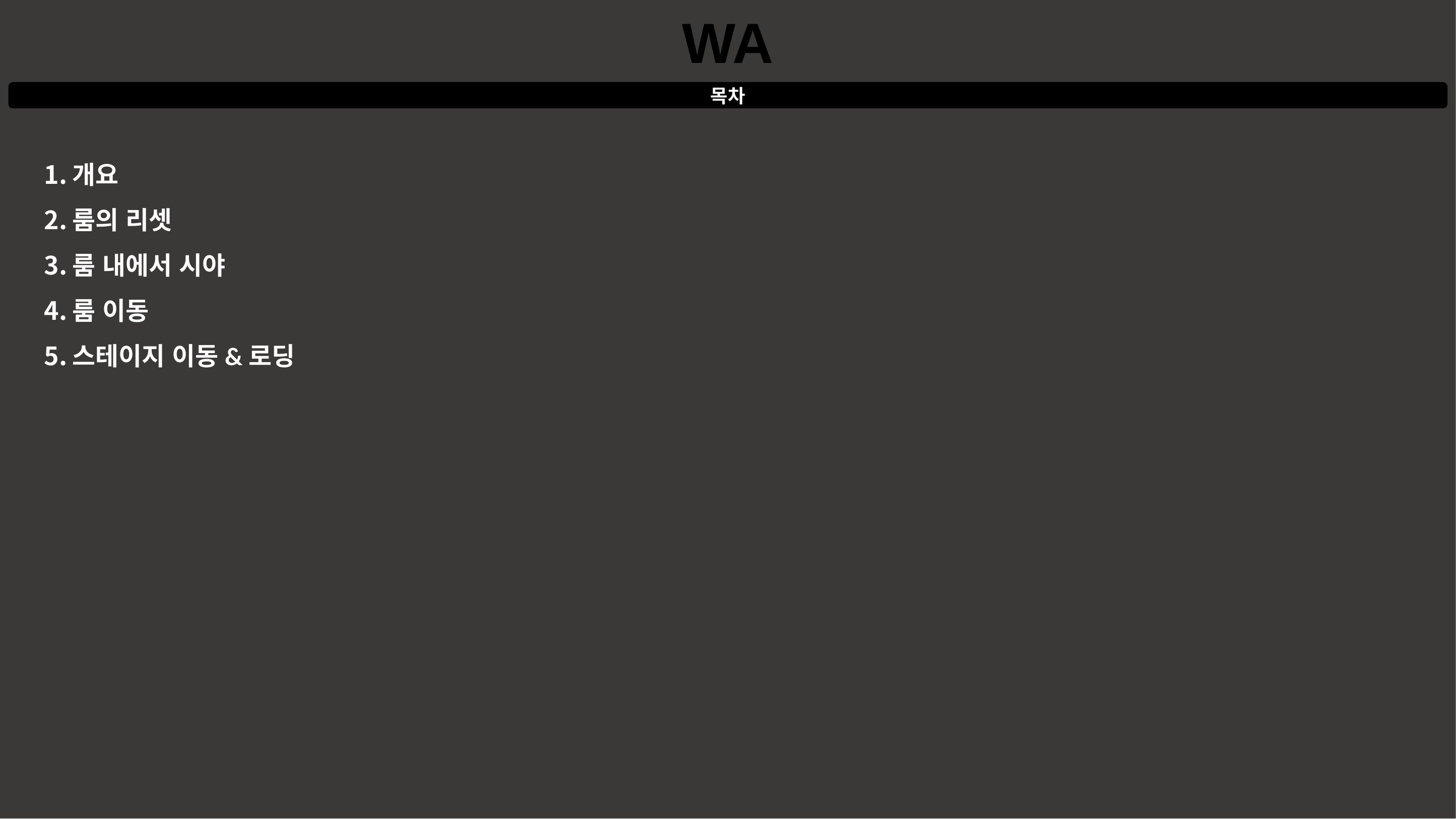

WA
목차
개요
룸의 리셋
룸 내에서 시야
룸 이동
스테이지 이동&로딩